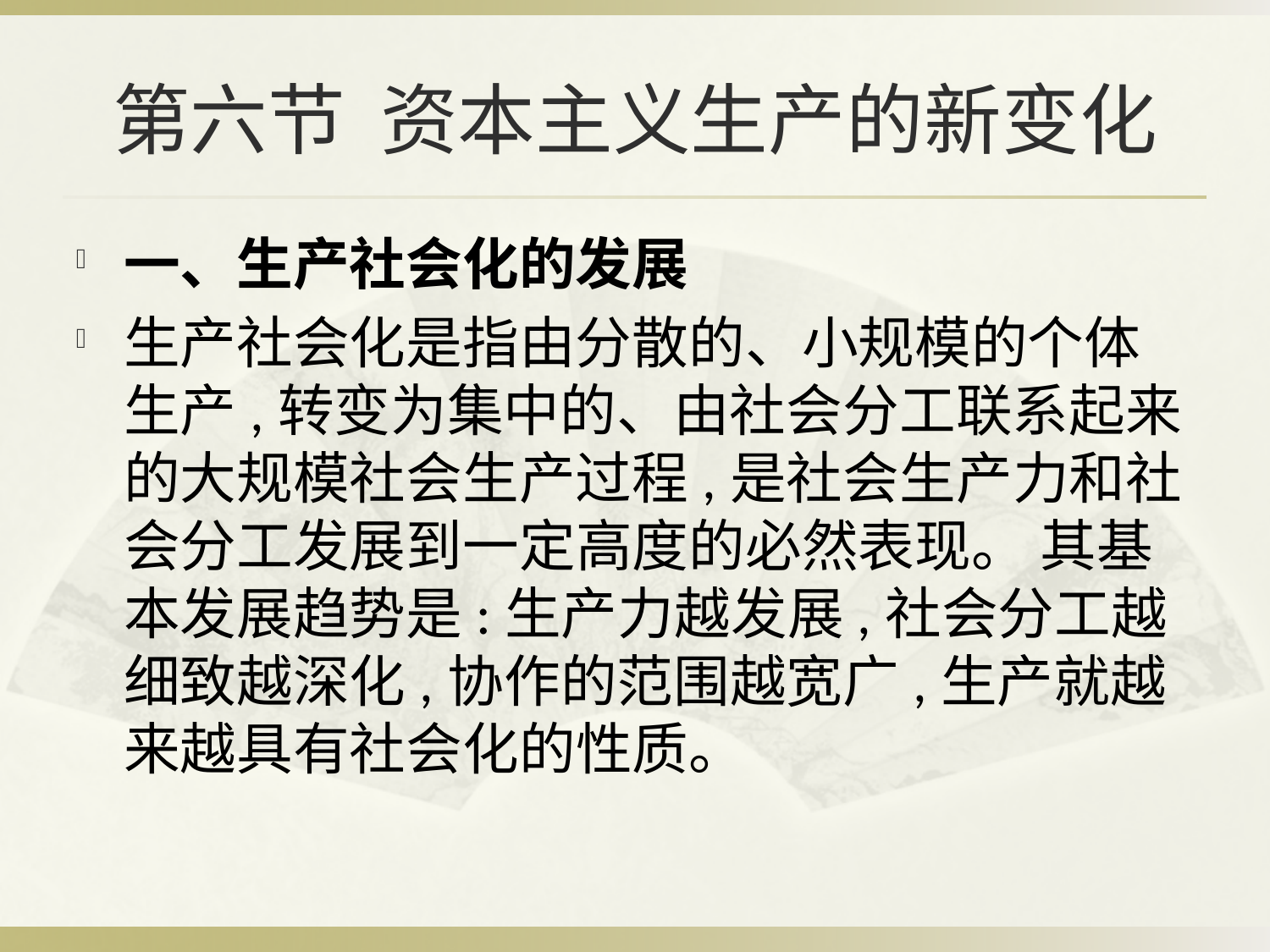

# 第六节  资本主义生产的新变化
一、生产社会化的发展
生产社会化是指由分散的、小规模的个体生产,转变为集中的、由社会分工联系起来的大规模社会生产过程,是社会生产力和社会分工发展到一定高度的必然表现。 其基本发展趋势是:生产力越发展,社会分工越细致越深化,协作的范围越宽广,生产就越来越具有社会化的性质。